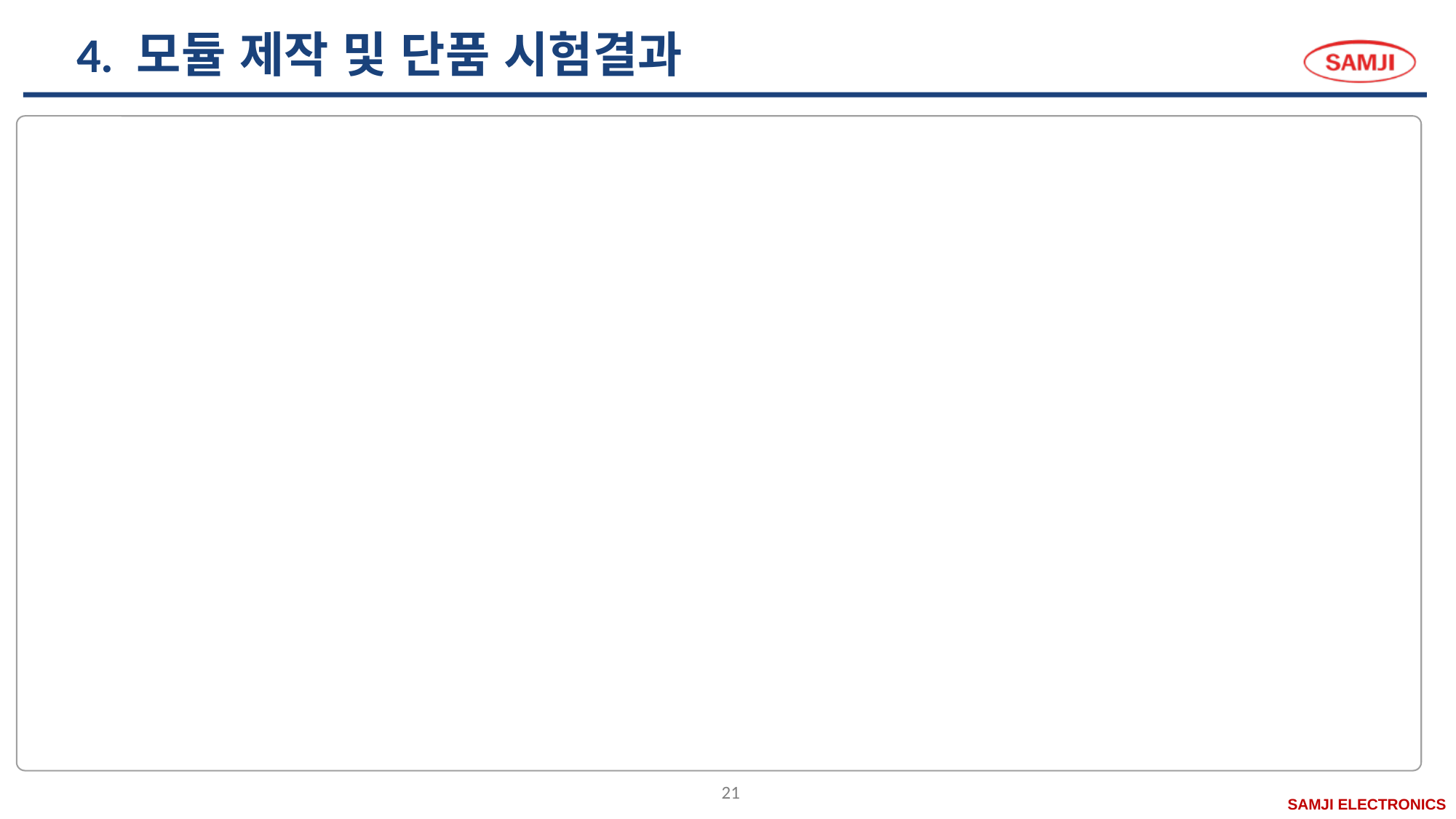

# 4. 모듈 제작 및 단품 시험결과